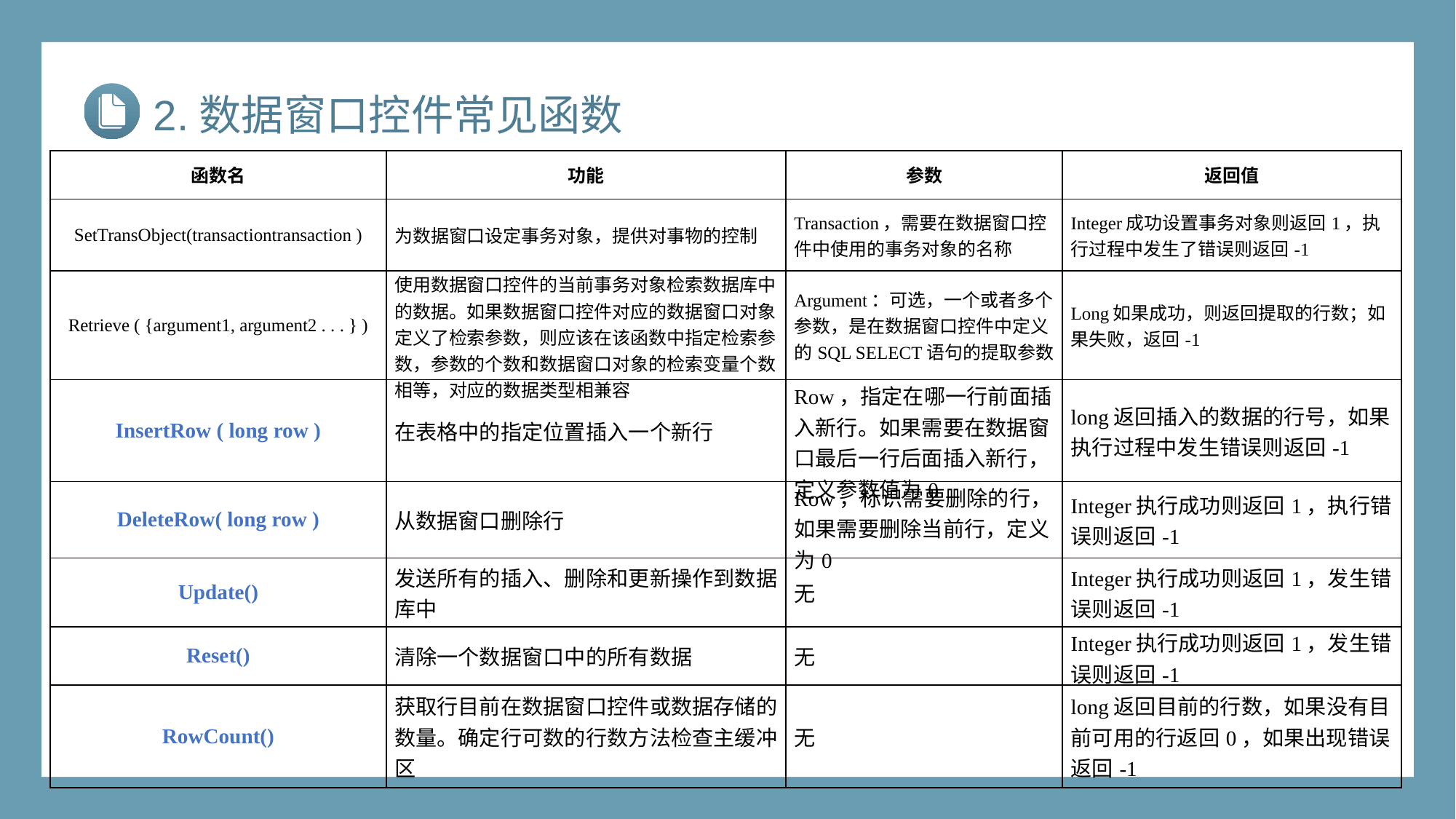

2.数据窗口控件常见函数
| 函数名 | 功能 | 参数 | 返回值 |
| --- | --- | --- | --- |
| SetTransObject(transactiontransaction ) | 为数据窗口设定事务对象，提供对事物的控制 | Transaction，需要在数据窗口控件中使用的事务对象的名称 | Integer成功设置事务对象则返回1，执行过程中发生了错误则返回-1 |
| Retrieve ( {argument1, argument2 . . . } ) | 使用数据窗口控件的当前事务对象检索数据库中的数据。如果数据窗口控件对应的数据窗口对象定义了检索参数，则应该在该函数中指定检索参数，参数的个数和数据窗口对象的检索变量个数相等，对应的数据类型相兼容 | Argument：可选，一个或者多个参数，是在数据窗口控件中定义的SQL SELECT语句的提取参数 | Long如果成功，则返回提取的行数；如果失败，返回-1 |
| InsertRow ( long row ) | 在表格中的指定位置插入一个新行 | Row，指定在哪一行前面插入新行。如果需要在数据窗口最后一行后面插入新行，定义参数值为0 | long返回插入的数据的行号，如果执行过程中发生错误则返回-1 |
| DeleteRow( long row ) | 从数据窗口删除行 | Row，标识需要删除的行，如果需要删除当前行，定义为0 | Integer执行成功则返回1，执行错误则返回-1 |
| Update() | 发送所有的插入、删除和更新操作到数据库中 | 无 | Integer执行成功则返回1，发生错误则返回-1 |
| Reset() | 清除一个数据窗口中的所有数据 | 无 | Integer执行成功则返回1，发生错误则返回-1 |
| RowCount() | 获取行目前在数据窗口控件或数据存储的数量。确定行可数的行数方法检查主缓冲区 | 无 | long返回目前的行数，如果没有目前可用的行返回0，如果出现错误返回-1 |